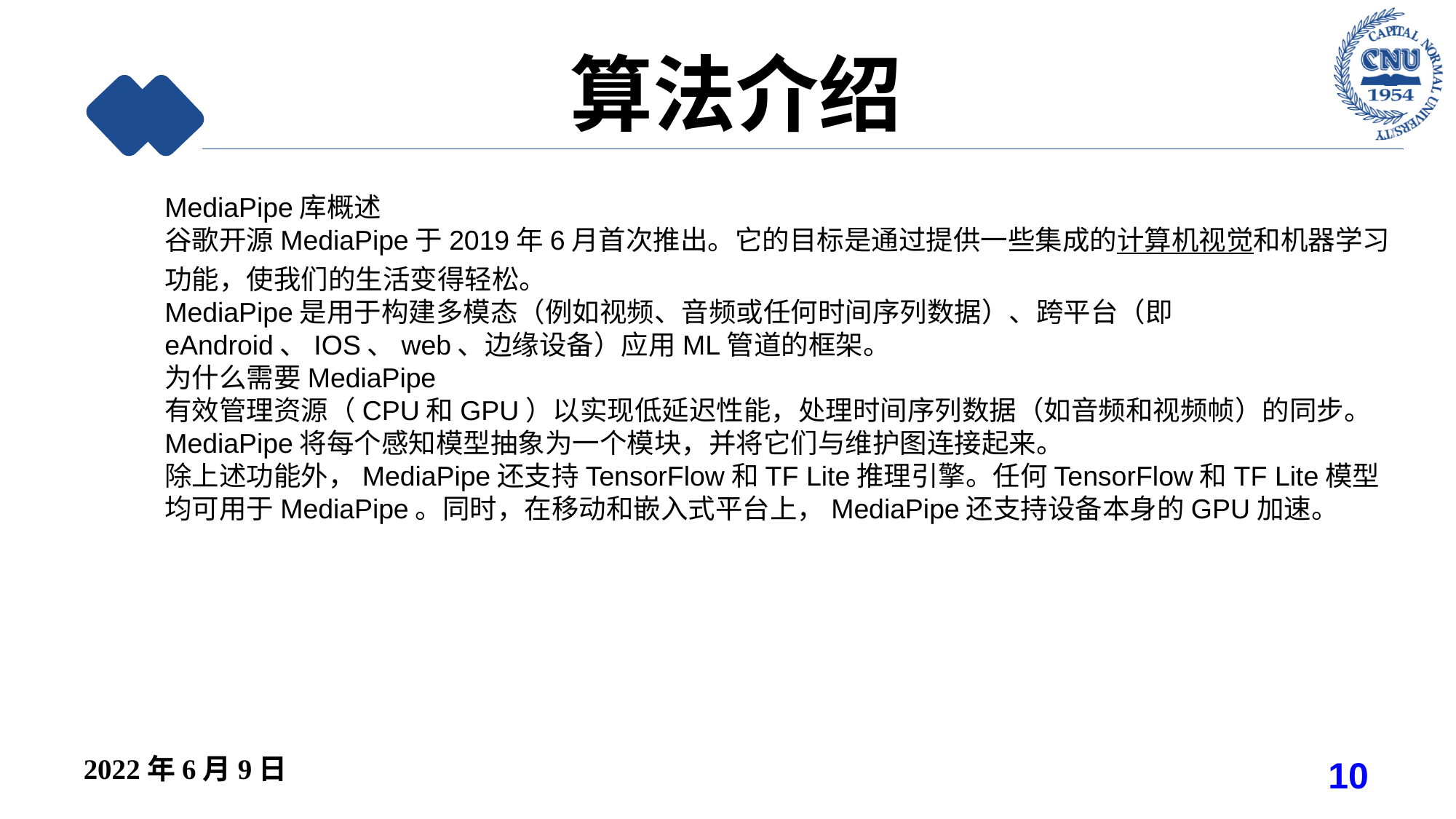

算法介绍

MediaPipe库概述
谷歌开源MediaPipe于2019年6月首次推出。它的目标是通过提供一些集成的计算机视觉和机器学习功能，使我们的生活变得轻松。
MediaPipe是用于构建多模态（例如视频、音频或任何时间序列数据）、跨平台（即eAndroid、IOS、web、边缘设备）应用ML管道的框架。
为什么需要MediaPipe
有效管理资源（CPU和GPU）以实现低延迟性能，处理时间序列数据（如音频和视频帧）的同步。
MediaPipe将每个感知模型抽象为一个模块，并将它们与维护图连接起来。
除上述功能外，MediaPipe还支持TensorFlow和TF Lite推理引擎。任何TensorFlow和TF Lite模型均可用于MediaPipe。同时，在移动和嵌入式平台上，MediaPipe还支持设备本身的GPU加速。

2022年6月9日
10